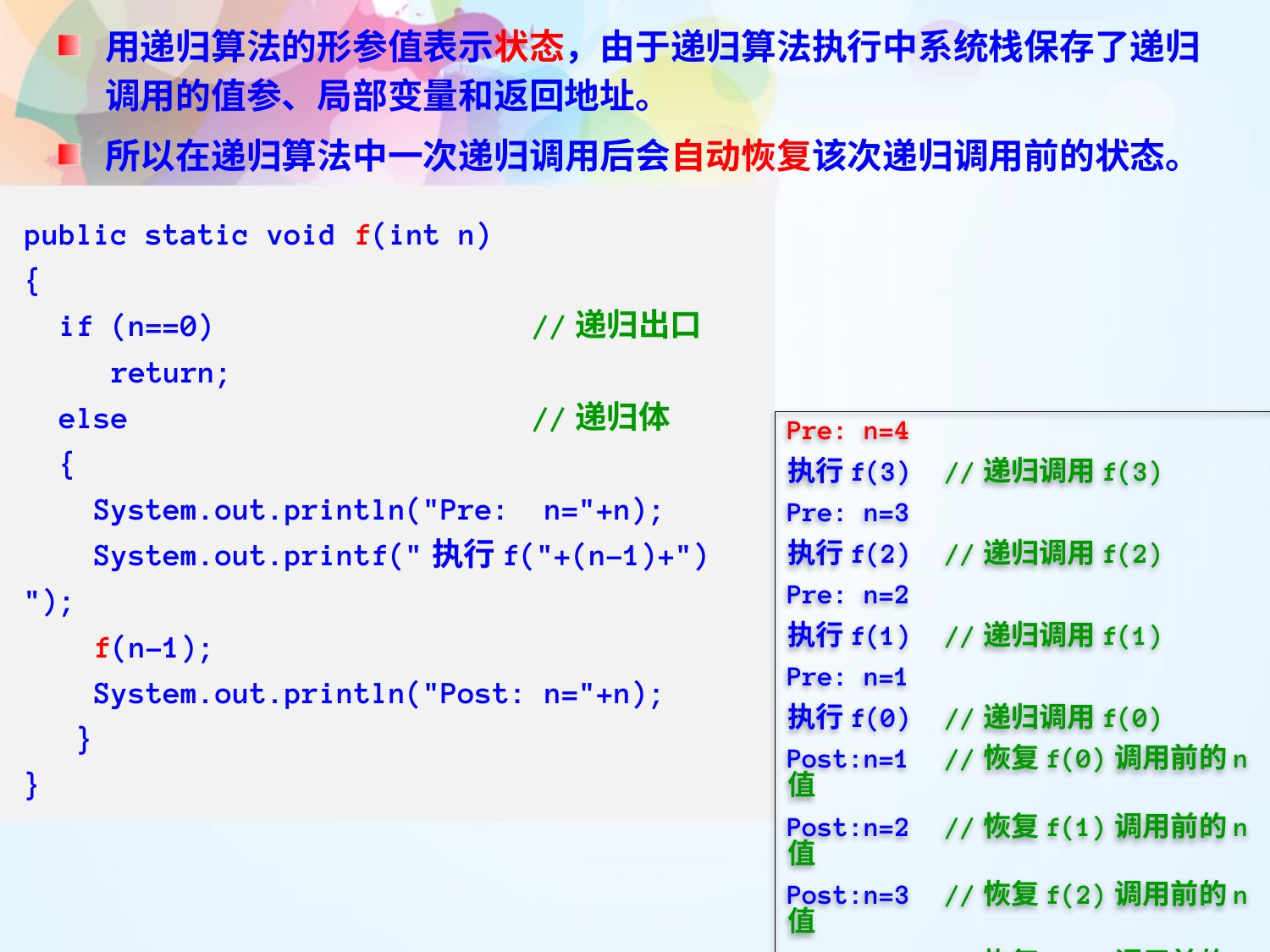

用递归算法的形参值表示状态，由于递归算法执行中系统栈保存了递归调用的值参、局部变量和返回地址。
所以在递归算法中一次递归调用后会自动恢复该次递归调用前的状态。
public static void f(int n)
{
  if (n==0)			//递归出口
     return;
  else				//递归体
  {
    System.out.println("Pre:  n="+n);
    System.out.printf("执行f("+(n-1)+") ");
    f(n-1);
    System.out.println("Post: n="+n);
   }
}
Pre: n=4
执行f(3)	  //递归调用f(3)
Pre: n=3
执行f(2)	  //递归调用f(2)
Pre: n=2
执行f(1)	  //递归调用f(1)
Pre: n=1
执行f(0)	  //递归调用f(0)
Post:n=1	  //恢复f(0)调用前的n值
Post:n=2	  //恢复f(1)调用前的n值
Post:n=3	  //恢复f(2)调用前的n值
Post:n=4	  //恢复f(3)调用前的n值